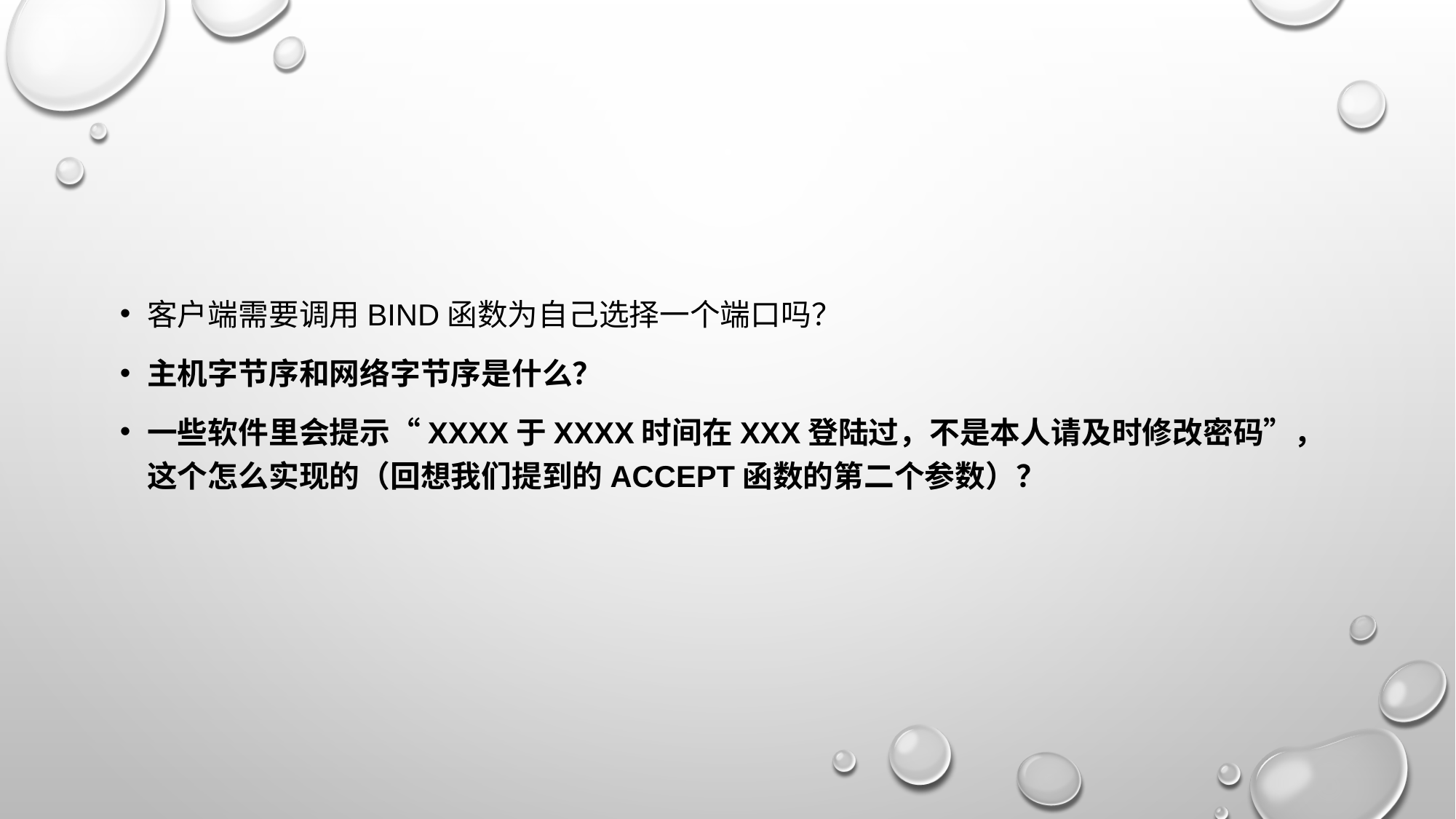

#
客户端需要调用bind函数为自己选择一个端口吗？
主机字节序和网络字节序是什么？
一些软件里会提示“xxxx于xxxx时间在xxx登陆过，不是本人请及时修改密码”，这个怎么实现的（回想我们提到的accept函数的第二个参数）？